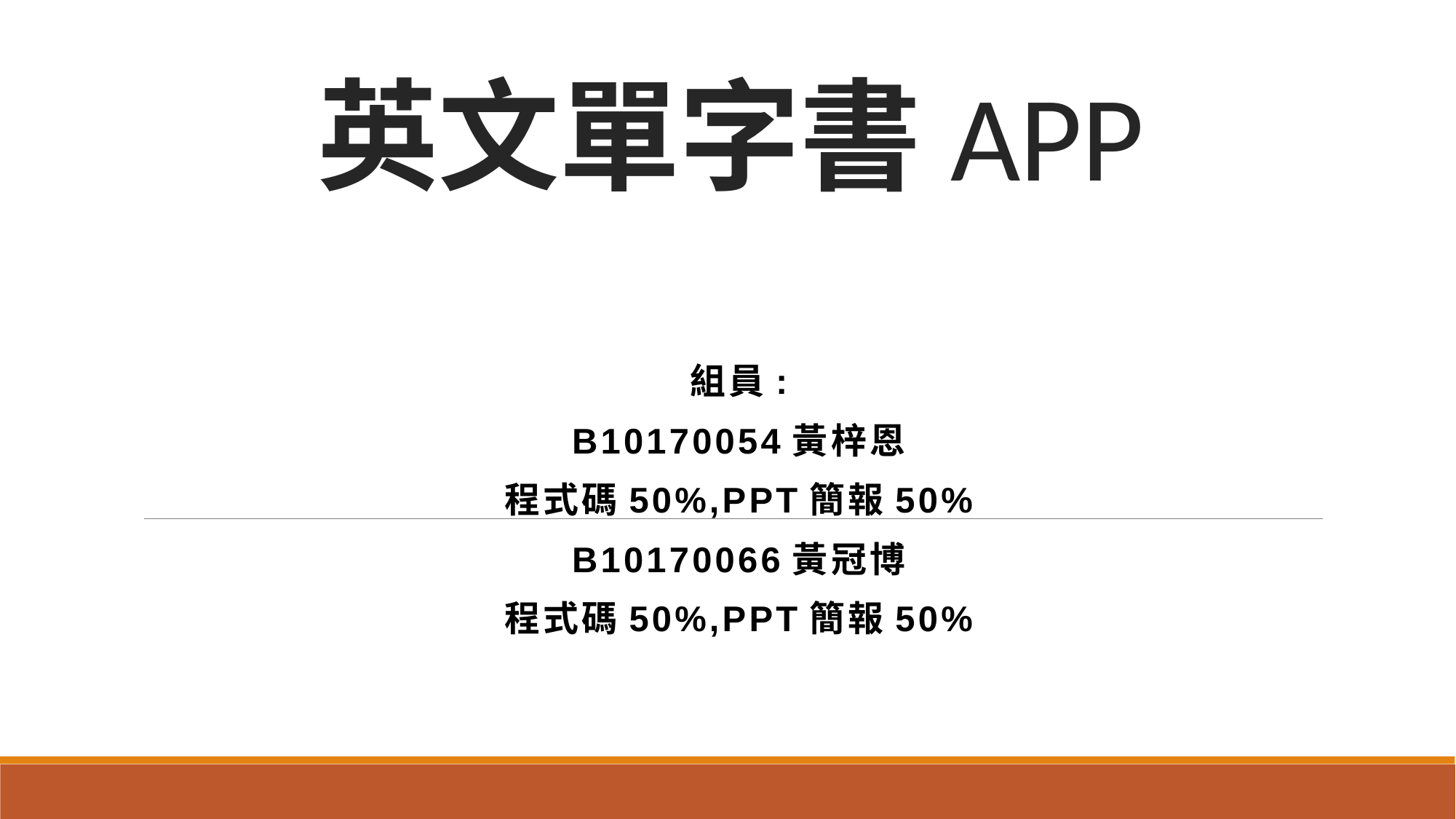

# 英文單字書APP
組員:
B10170054黃梓恩
程式碼50%,PPT簡報50%
B10170066黃冠博
程式碼50%,PPT簡報50%